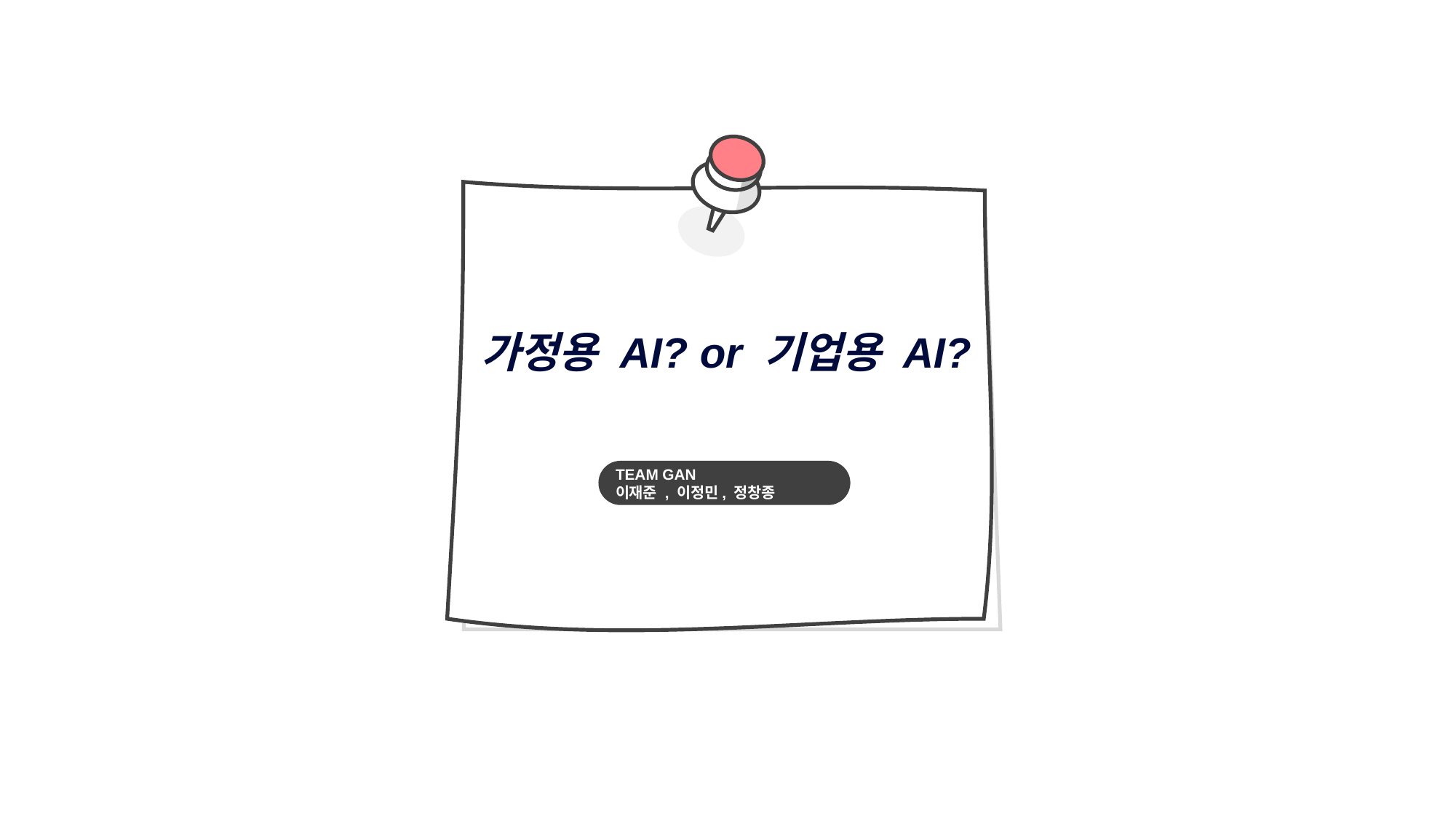

\

가정용 AI? or 기업용 AI?
TEAM GAN
이재준 , 이정민, 정창종